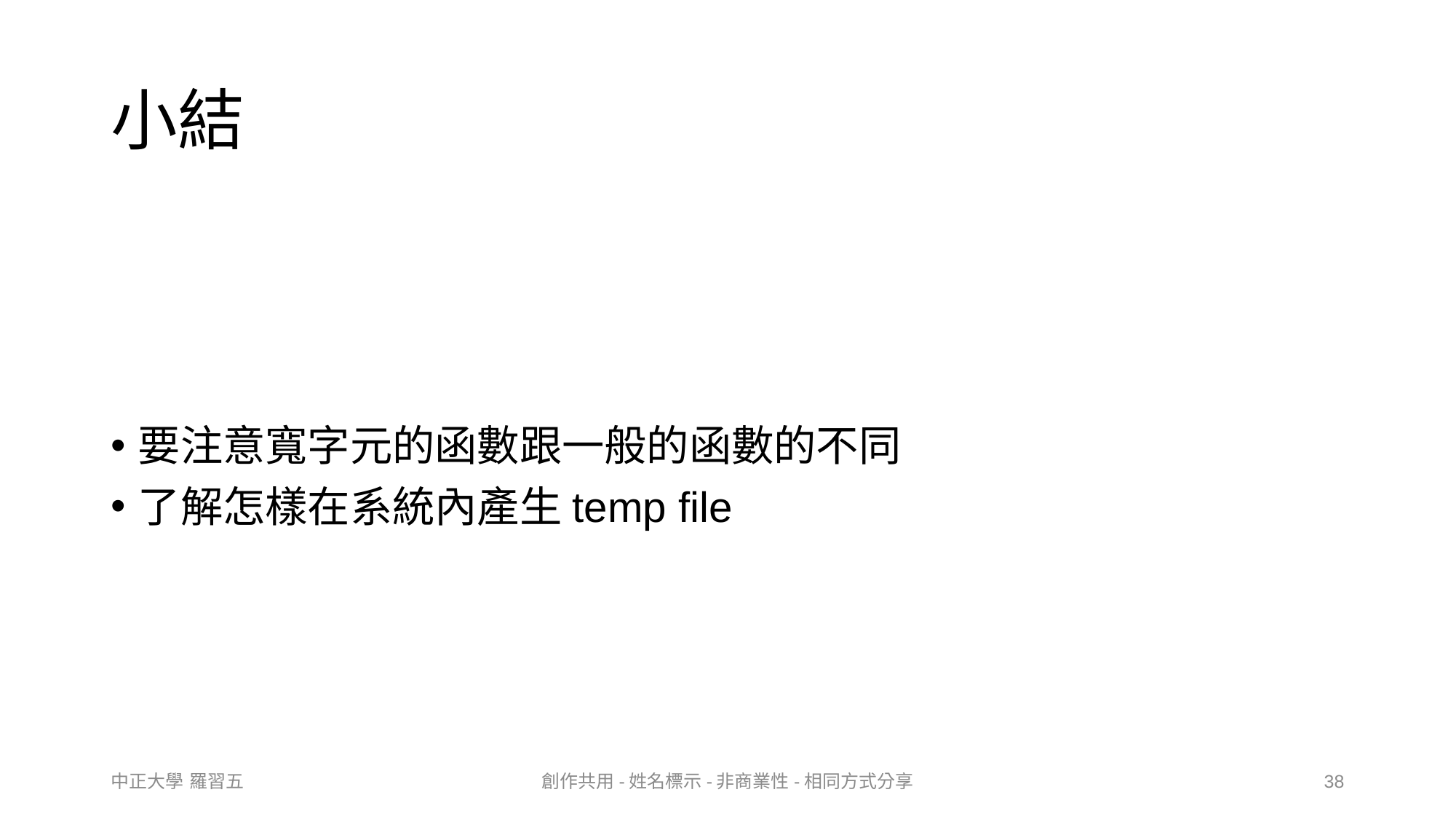

# 小結
要注意寬字元的函數跟一般的函數的不同
了解怎樣在系統內產生temp file
中正大學 羅習五
創作共用-姓名標示-非商業性-相同方式分享
38